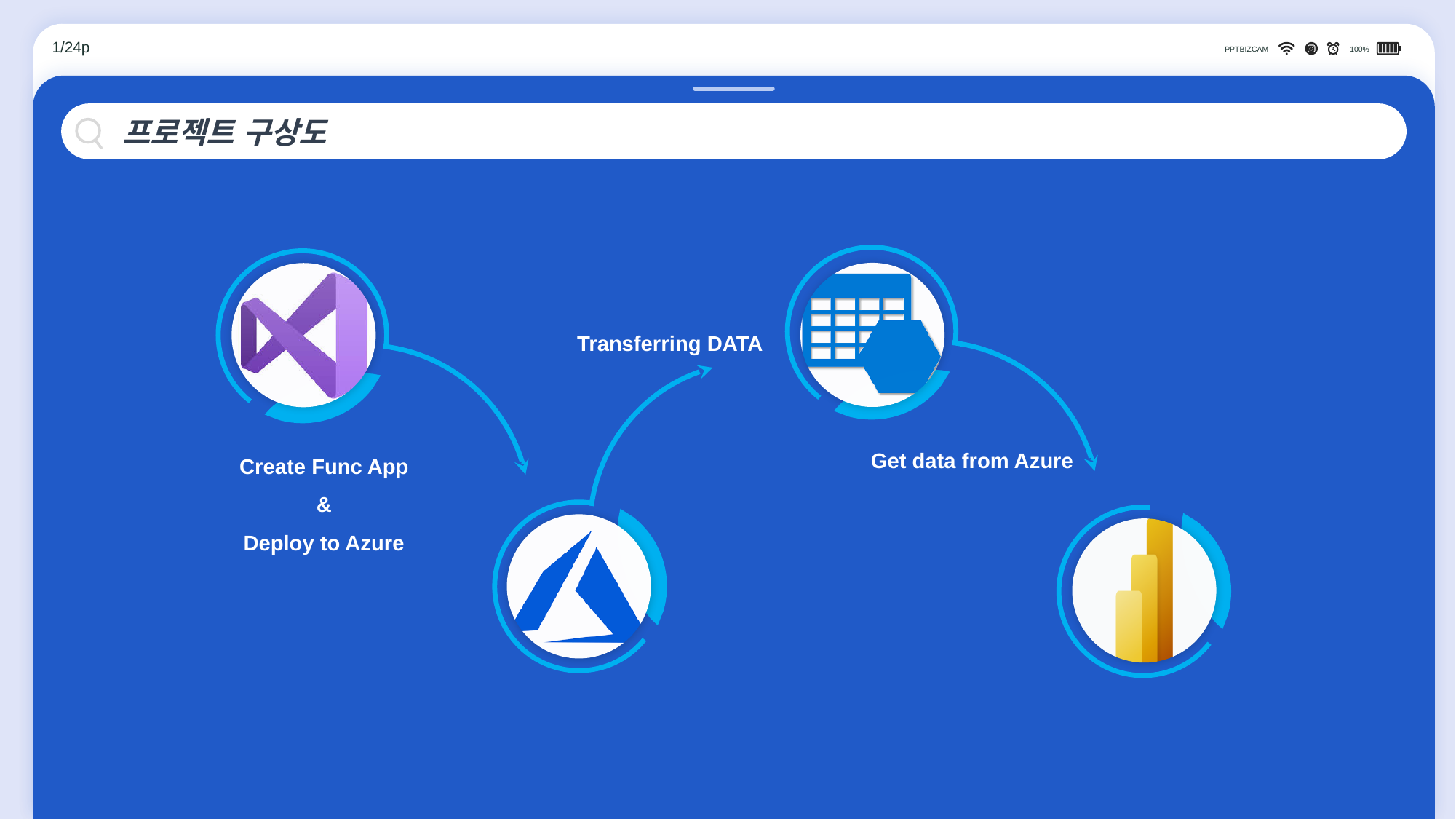

1/24p

PPTBIZCAM
100%

프로젝트 구상도

Transferring DATA

Get data from Azure
Create Func App
&
Deploy to Azure